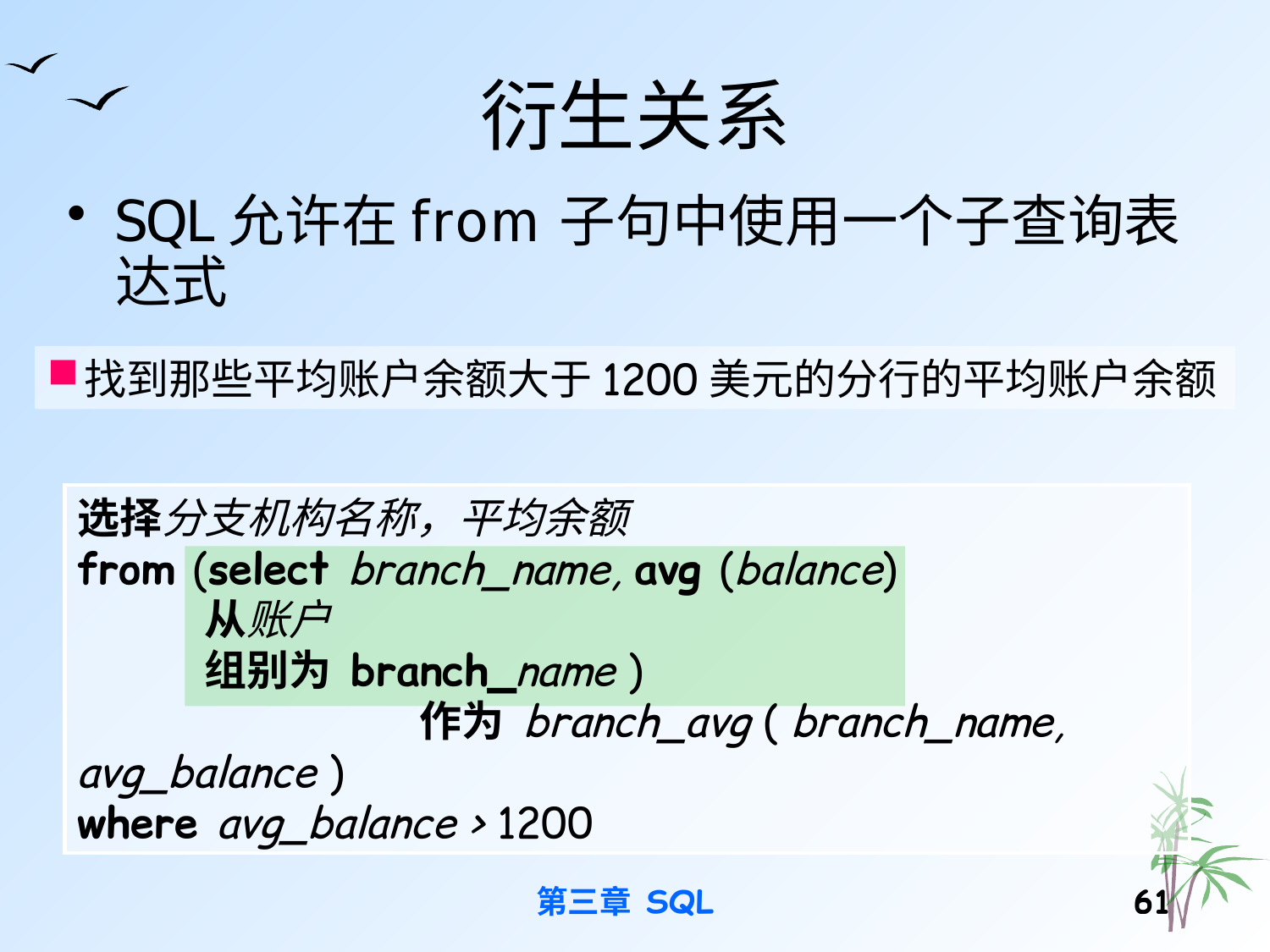

# 衍生关系
SQL允许在from子句中使用一个子查询表达式
找到那些平均账户余额大于1200美元的分行的平均账户余额
选择分支机构名称，平均余额
from (select branch_name, avg (balance)
	从账户
	组别为 branch_name )
                  作为 branch_avg ( branch_name, avg_balance )
where avg_balance > 1200

第三章 SQL
61